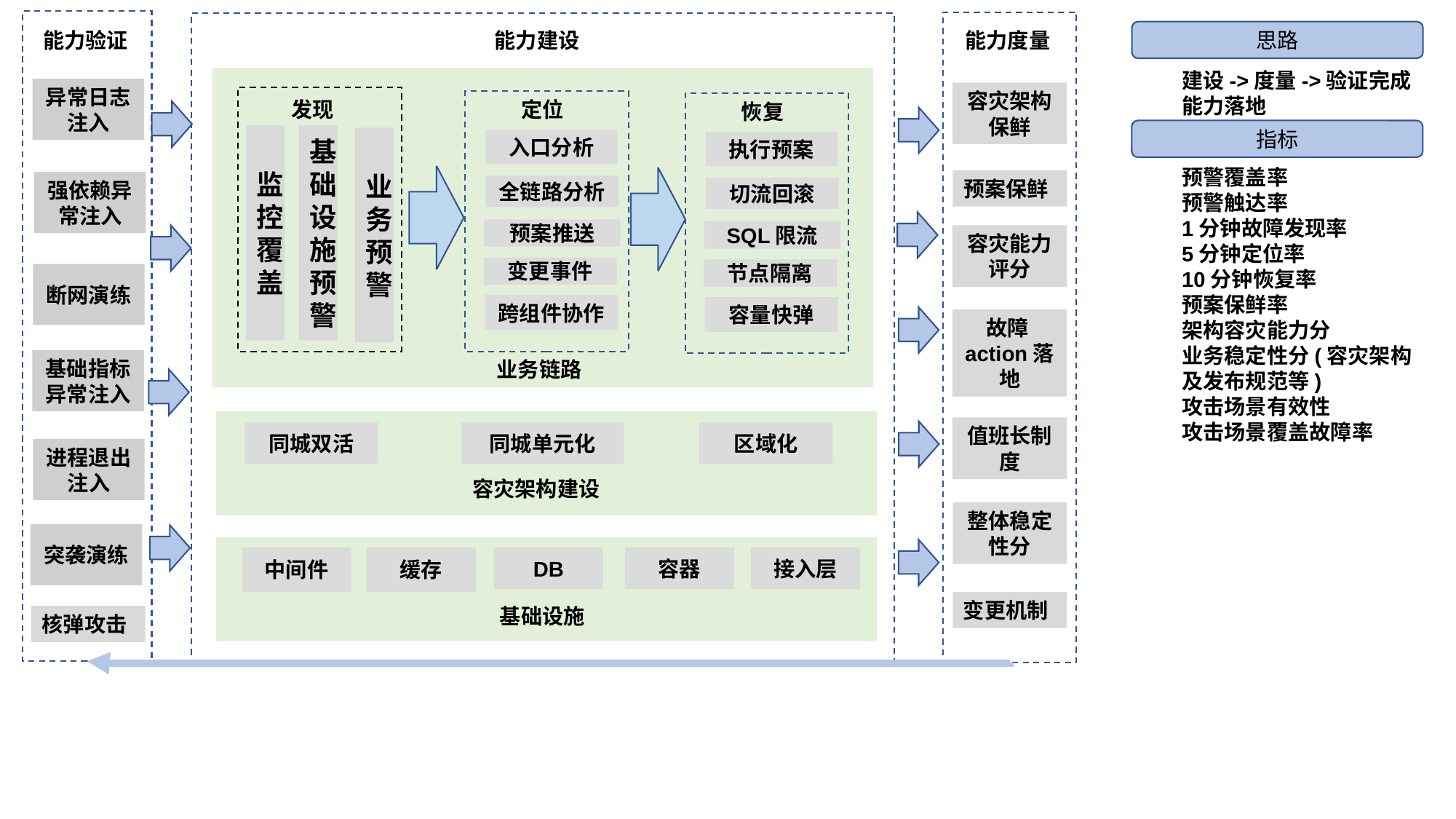

思路
能力验证
能力建设
能力度量
建设->度量->验证完成能力落地

异常日志注入
容灾架构保鲜

发现

定位

恢复
基础设施预警
监控覆盖
业务预警
入口分析
执行预案

全链路分析
切流回滚
预案推送
SQL限流
变更事件
节点隔离
跨组件协作
容量快弹
业务链路

指标
预警覆盖率
预警触达率
1分钟故障发现率
5分钟定位率
10分钟恢复率
预案保鲜率
架构容灾能力分
业务稳定性分(容灾架构及发布规范等)
攻击场景有效性
攻击场景覆盖故障率

预案保鲜
强依赖异常注入

容灾能力评分

断网演练

故障action落地
基础指标异常注入

同城双活
同城单元化
区域化
容灾架构建设
值班长制度

进程退出注入
整体稳定性分
突袭演练

中间件
缓存
DB
容器
接入层
基础设施

变更机制
核弹攻击